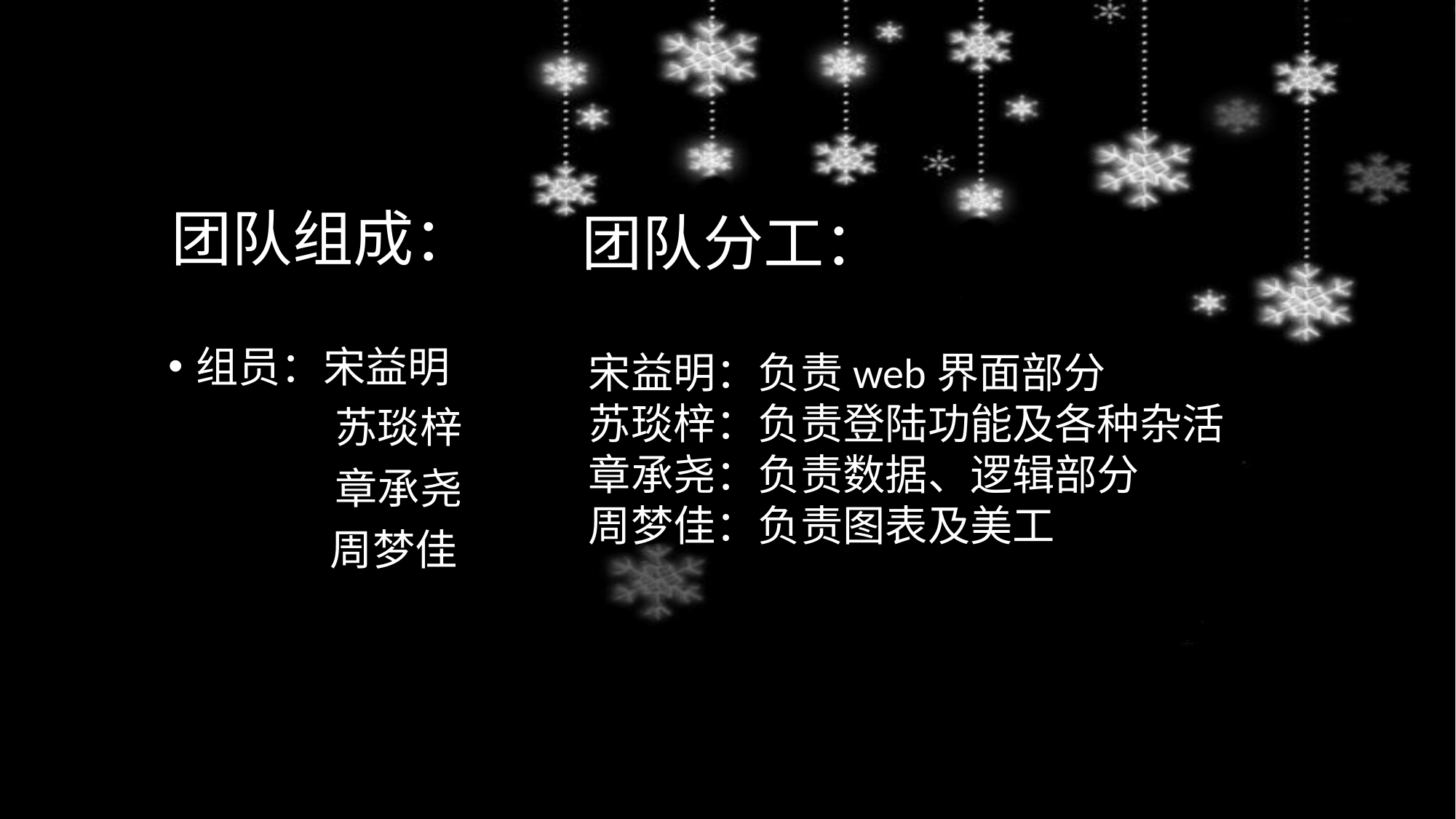

# 团队组成：
团队分工：
组员：宋益明
	     苏琰梓
	     章承尧
                周梦佳
宋益明：负责web界面部分
苏琰梓：负责登陆功能及各种杂活
章承尧：负责数据、逻辑部分
周梦佳：负责图表及美工